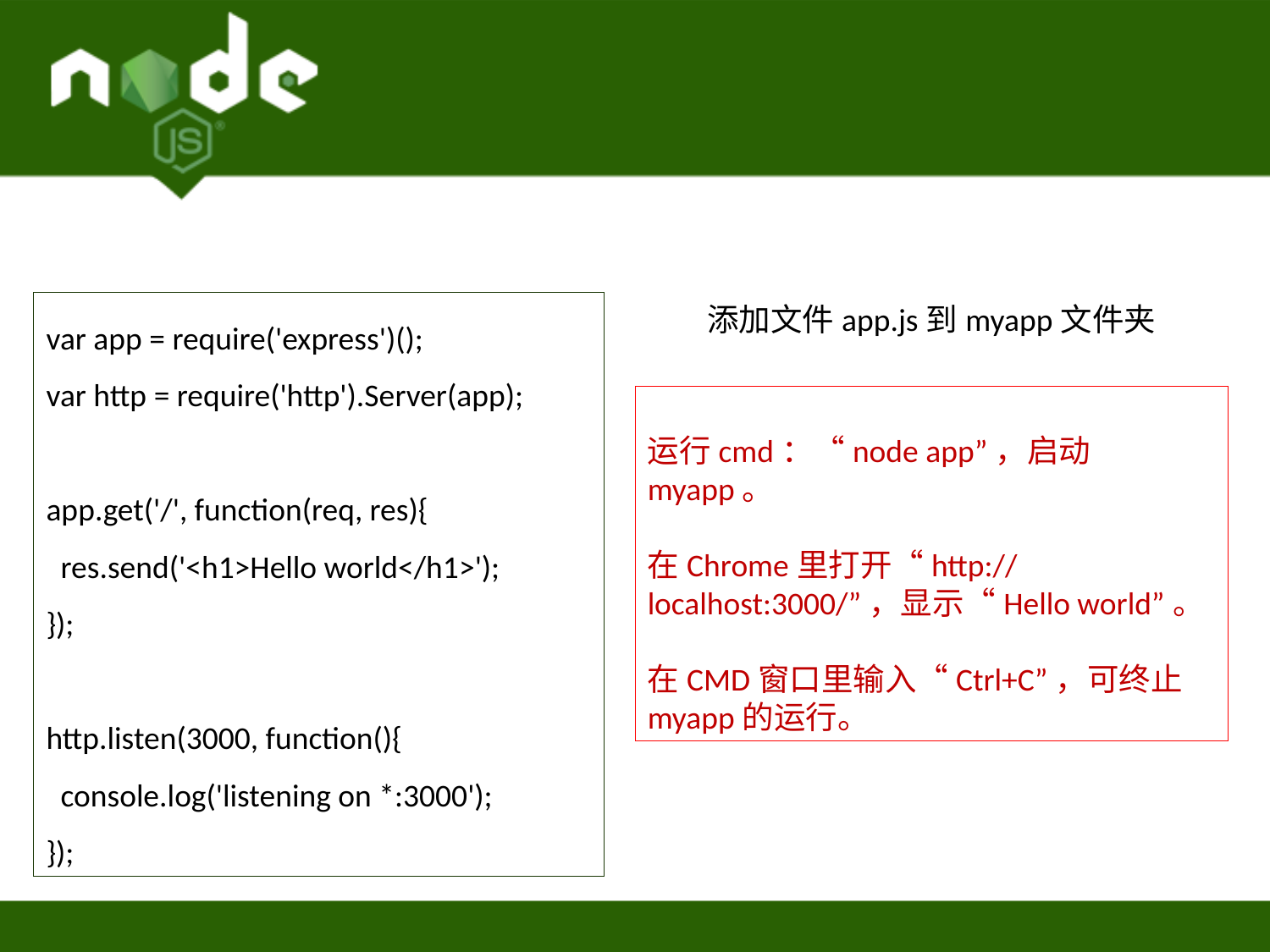

var app = require('express')();
var http = require('http').Server(app);

app.get('/', function(req, res){
  res.send('<h1>Hello world</h1>');
});

http.listen(3000, function(){
  console.log('listening on *:3000');
});
添加文件app.js到myapp文件夹

运行cmd：“node app”，启动myapp。

在Chrome里打开“http://localhost:3000/”，显示“Hello world”。

在CMD窗口里输入“Ctrl+C”，可终止myapp的运行。